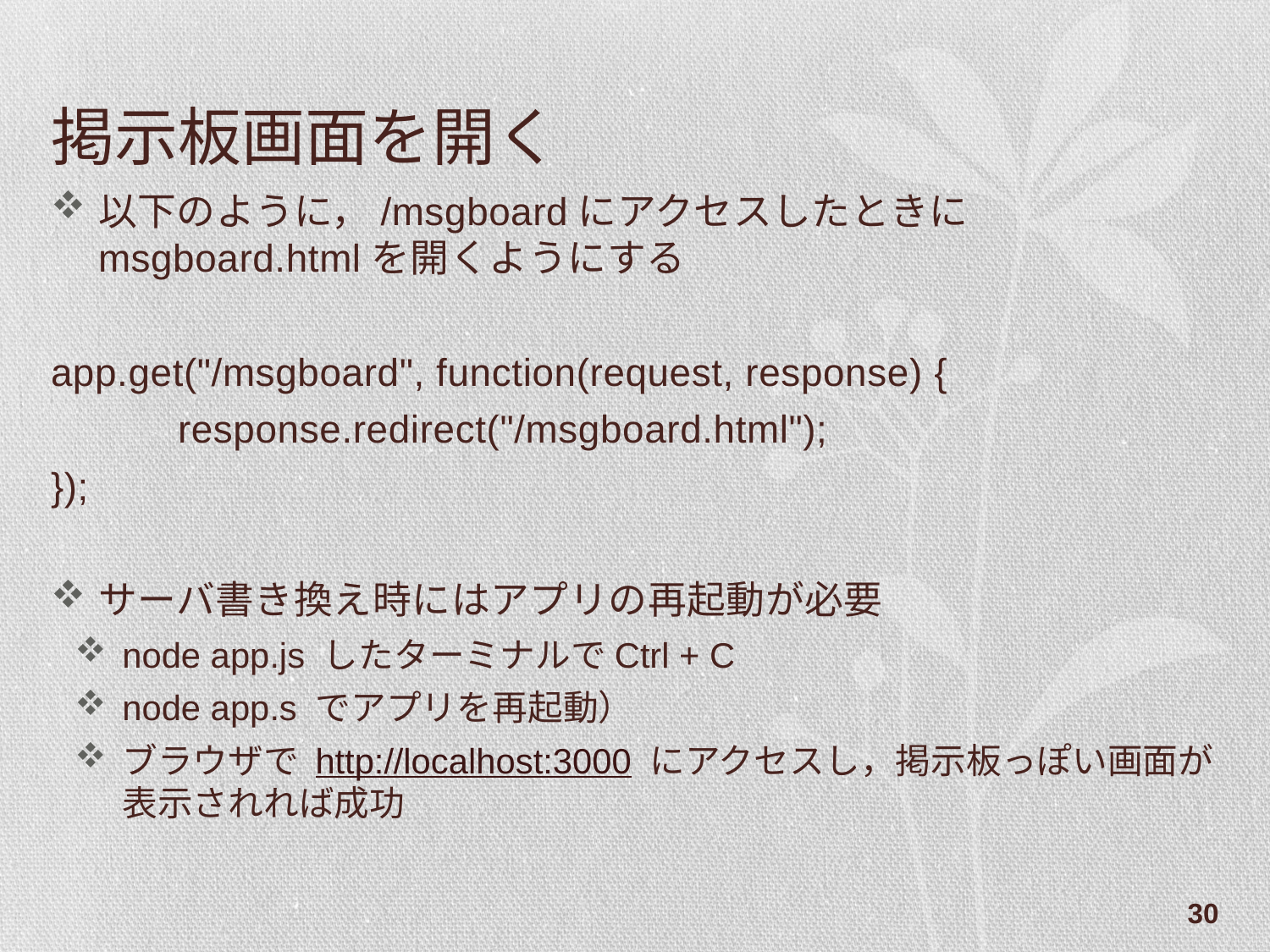

# 掲示板画面を開く
以下のように，/msgboardにアクセスしたときにmsgboard.htmlを開くようにする

app.get("/msgboard", function(request, response) {
	response.redirect("/msgboard.html");
});

サーバ書き換え時にはアプリの再起動が必要
node app.js したターミナルでCtrl + C
node app.s でアプリを再起動）
ブラウザで http://localhost:3000 にアクセスし，掲示板っぽい画面が表示されれば成功
30